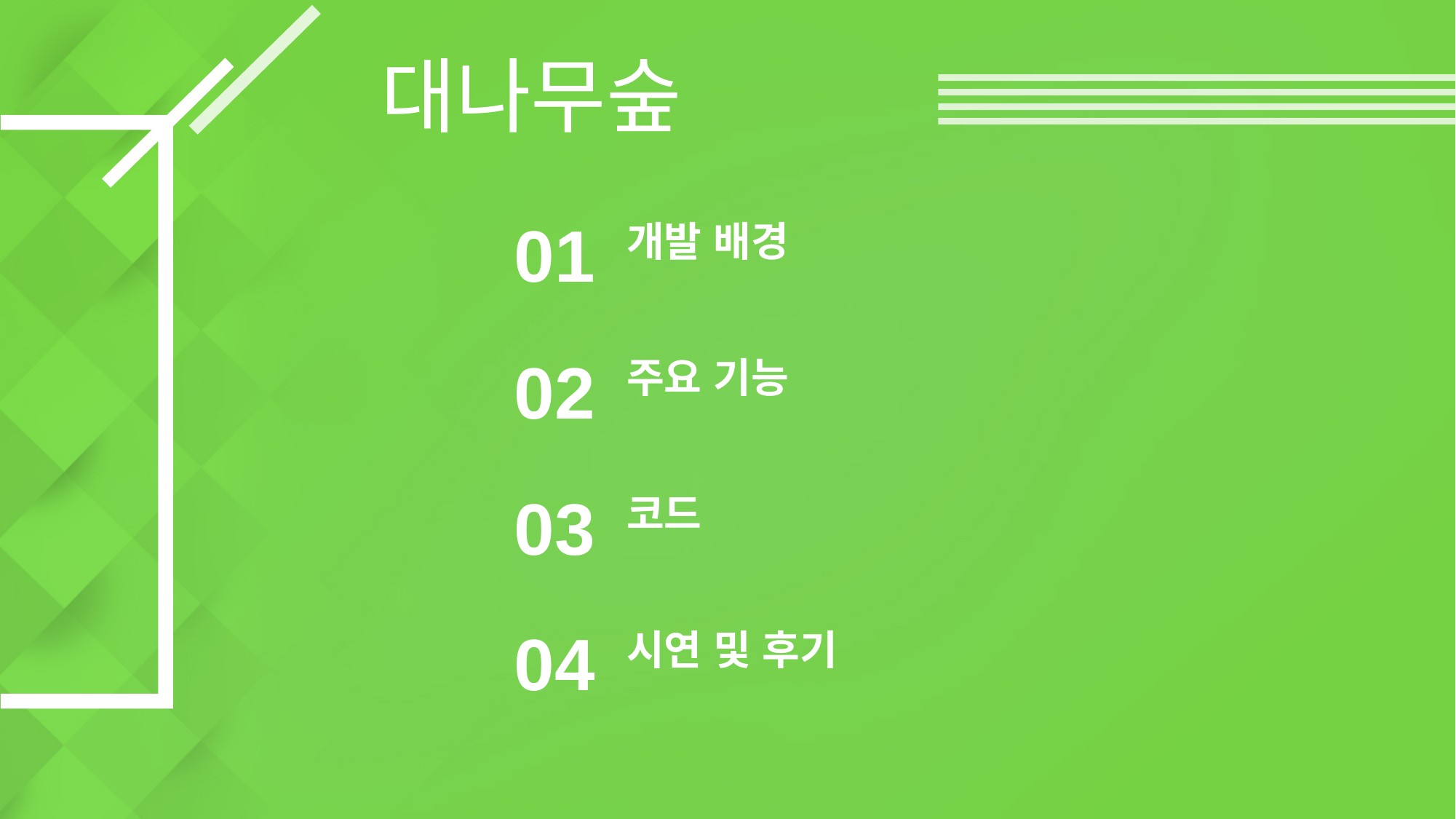

대나무숲

01
개발 배경

02
주요 기능
03
코드
04
시연 및 후기